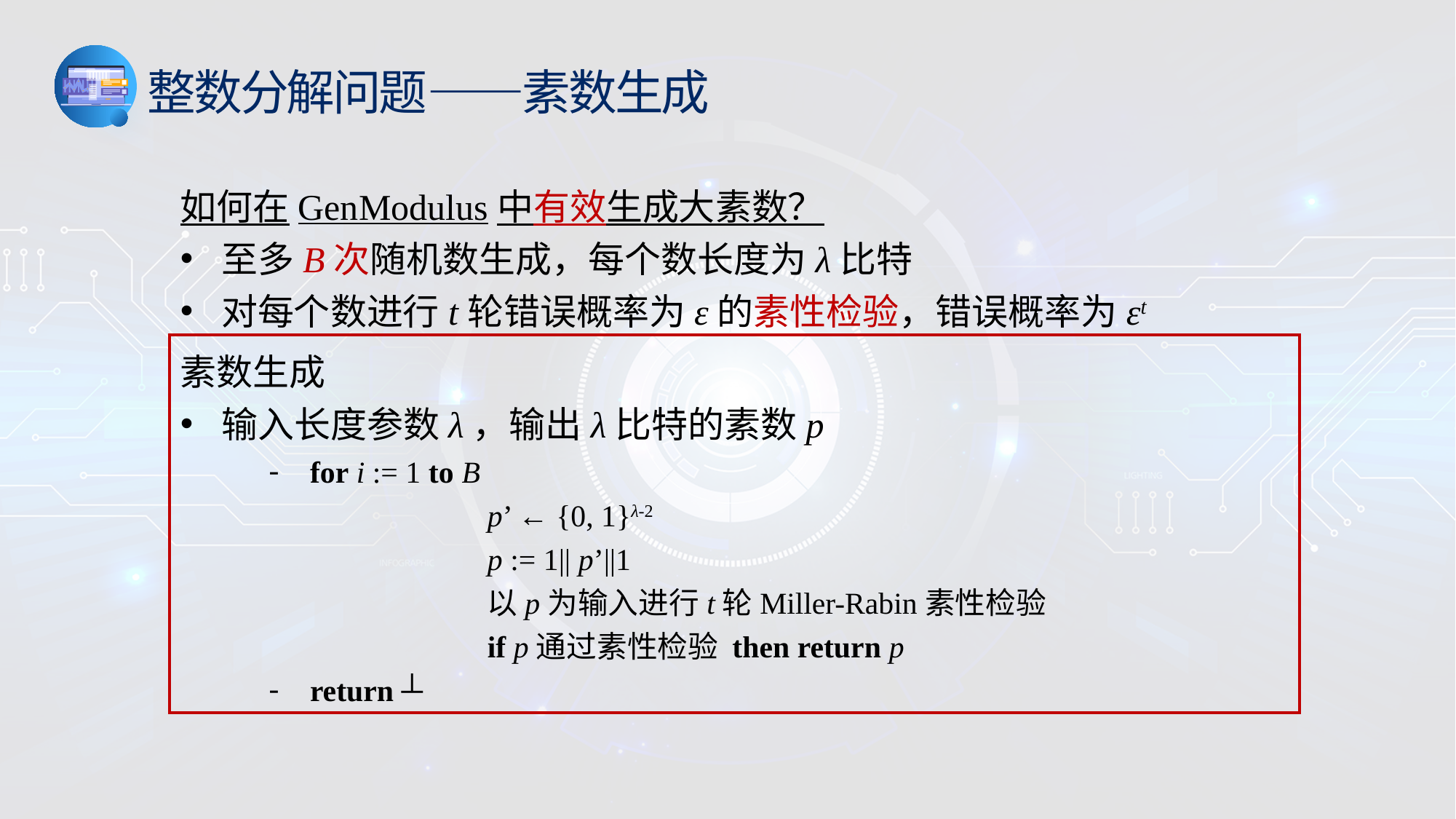

整数分解问题——素数生成

如何在GenModulus中有效生成大素数？
至多B次随机数生成，每个数长度为λ比特
对每个数进行t轮错误概率为ε的素性检验，错误概率为εt
素数生成
输入长度参数λ，输出λ比特的素数p
for i := 1 to B
		p’ ← {0, 1}λ-2
		p := 1|| p’||1
		以p为输入进行t轮Miller-Rabin素性检验
		if p通过素性检验 then return p
return ┴